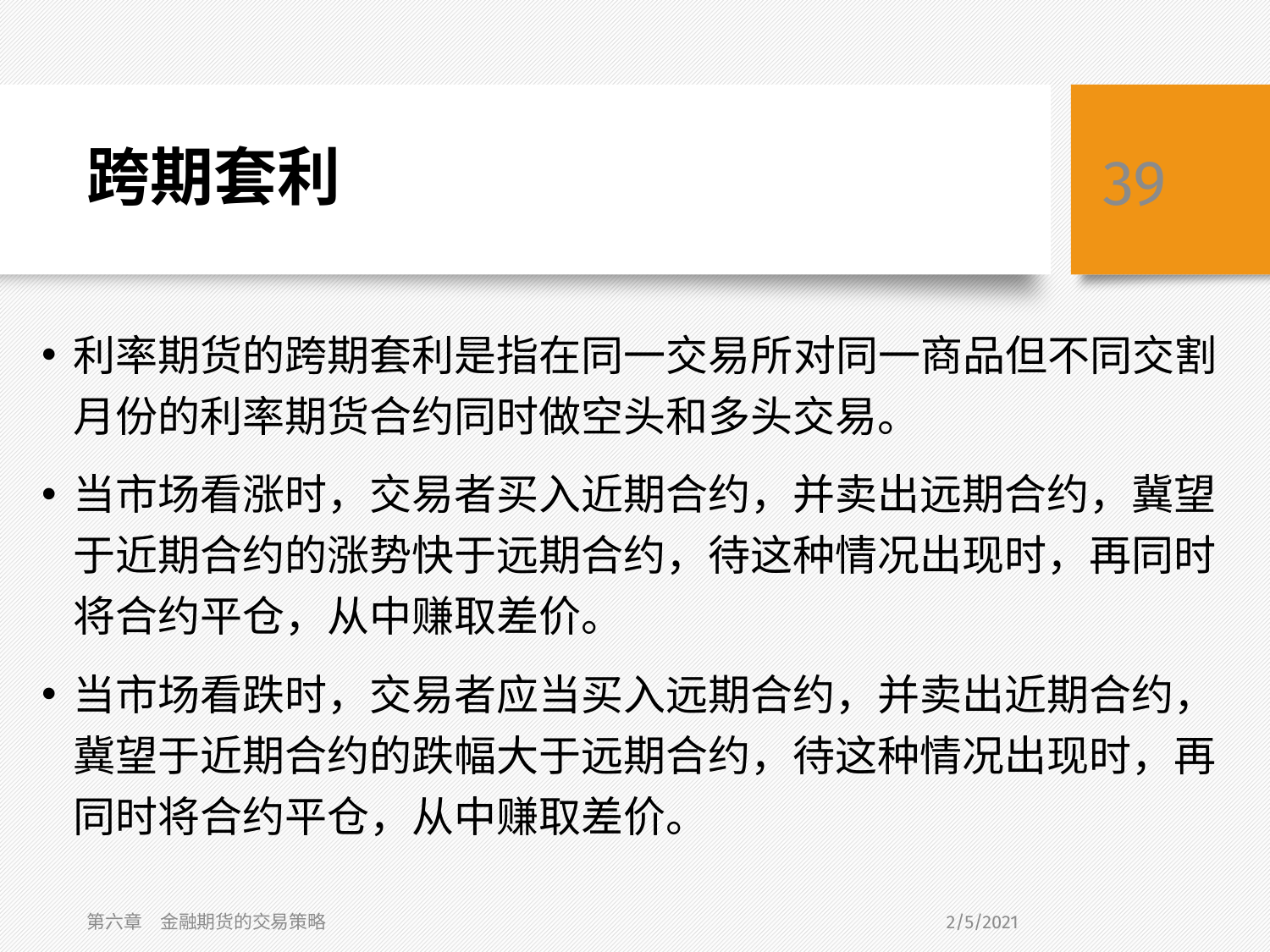

# 跨期套利
39
利率期货的跨期套利是指在同一交易所对同一商品但不同交割月份的利率期货合约同时做空头和多头交易。
当市场看涨时，交易者买入近期合约，并卖出远期合约，冀望于近期合约的涨势快于远期合约，待这种情况出现时，再同时将合约平仓，从中赚取差价。
当市场看跌时，交易者应当买入远期合约，并卖出近期合约，冀望于近期合约的跌幅大于远期合约，待这种情况出现时，再同时将合约平仓，从中赚取差价。

2/5/2021
第六章　金融期货的交易策略